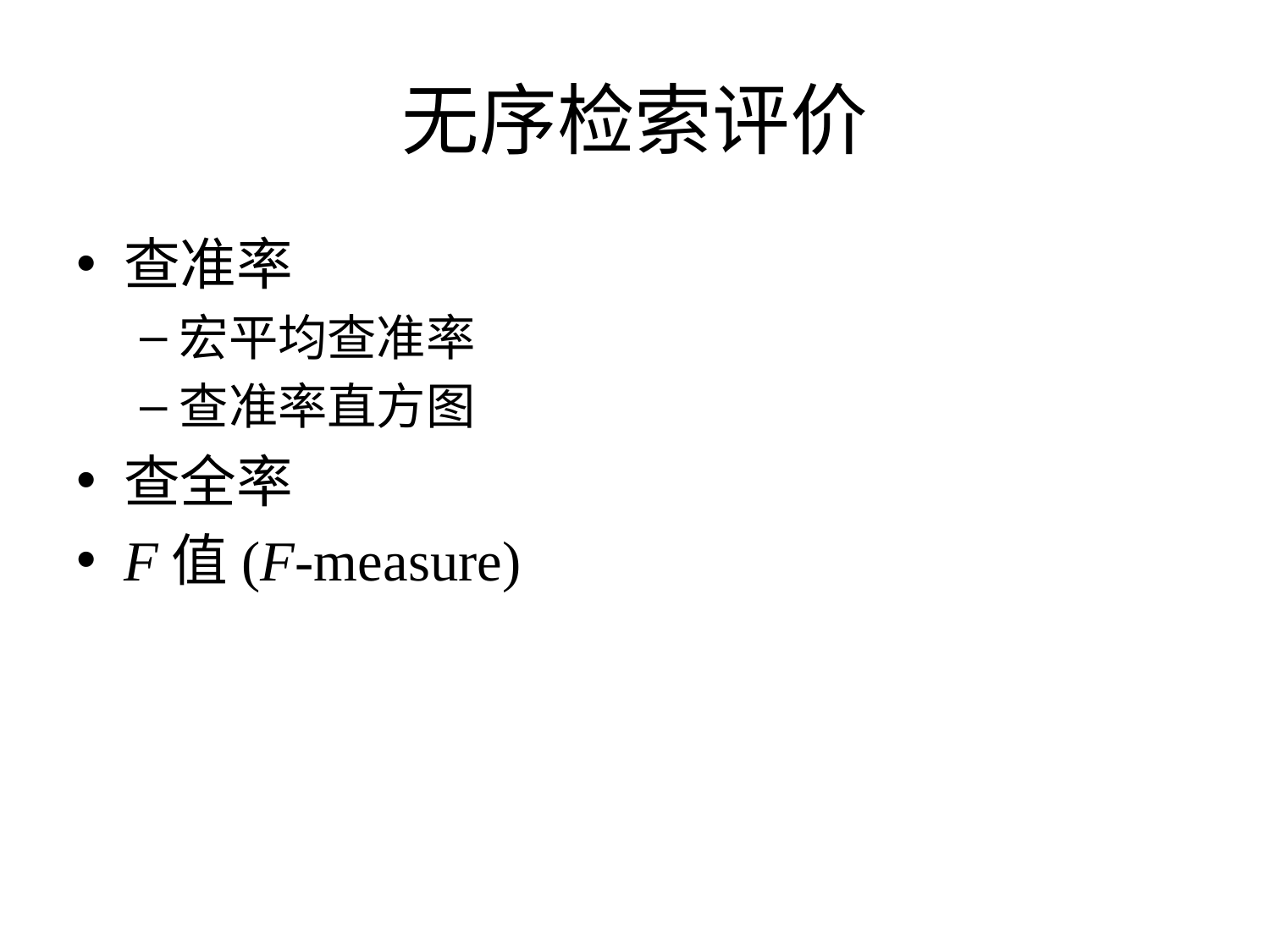

# 无序检索评价
查准率
宏平均查准率
查准率直方图
查全率
F值(F-measure)